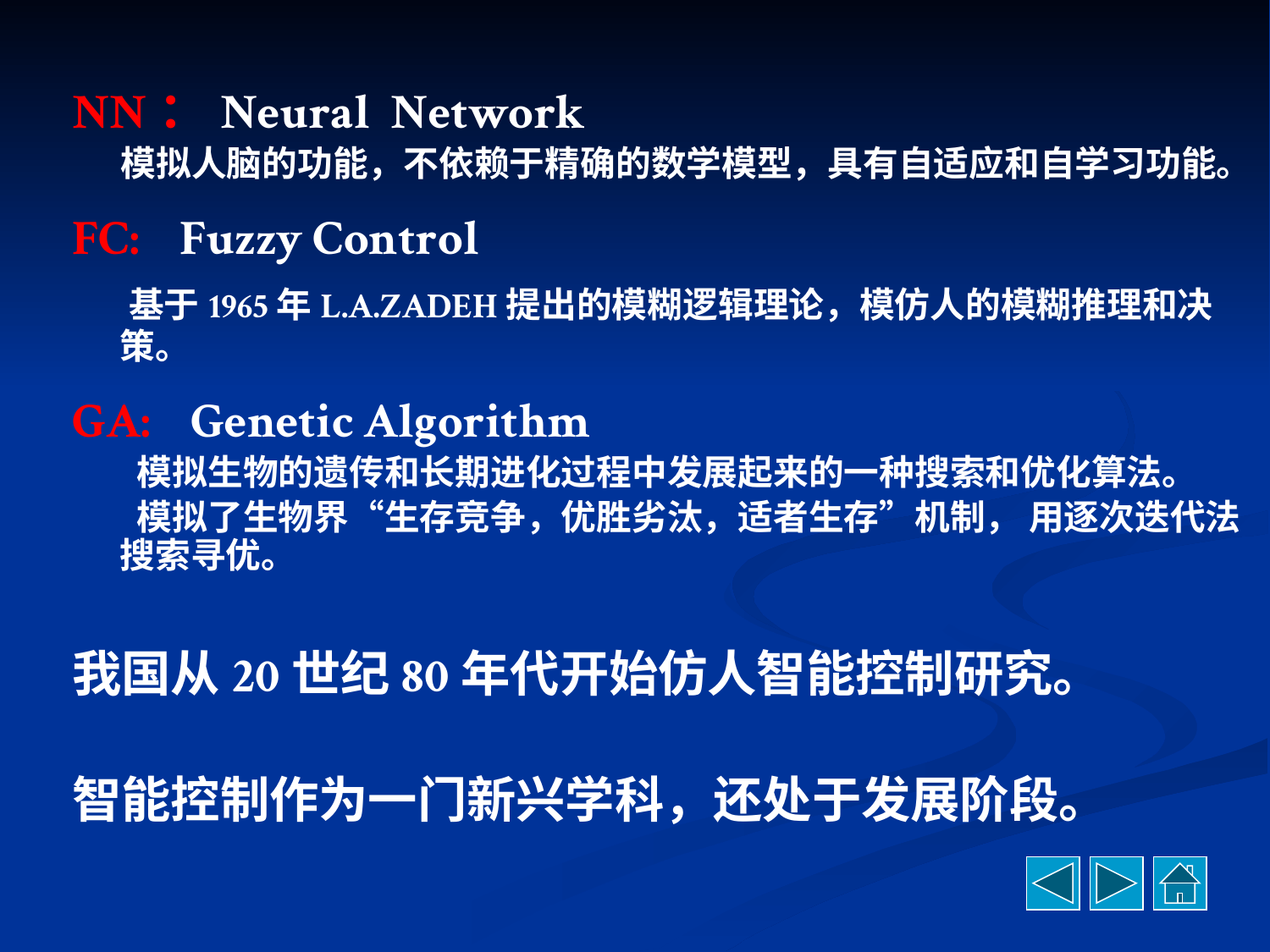

NN：Neural  Network
     模拟人脑的功能，不依赖于精确的数学模型，具有自适应和自学习功能。

FC:    Fuzzy Control
    基于1965年L.A.ZADEH提出的模糊逻辑理论，模仿人的模糊推理和决策。

GA:    Genetic Algorithm
       模拟生物的遗传和长期进化过程中发展起来的一种搜索和优化算法。
       模拟了生物界“生存竞争，优胜劣汰，适者生存”机制， 用逐次迭代法搜索寻优。

我国从20世纪80年代开始仿人智能控制研究。

智能控制作为一门新兴学科，还处于发展阶段。